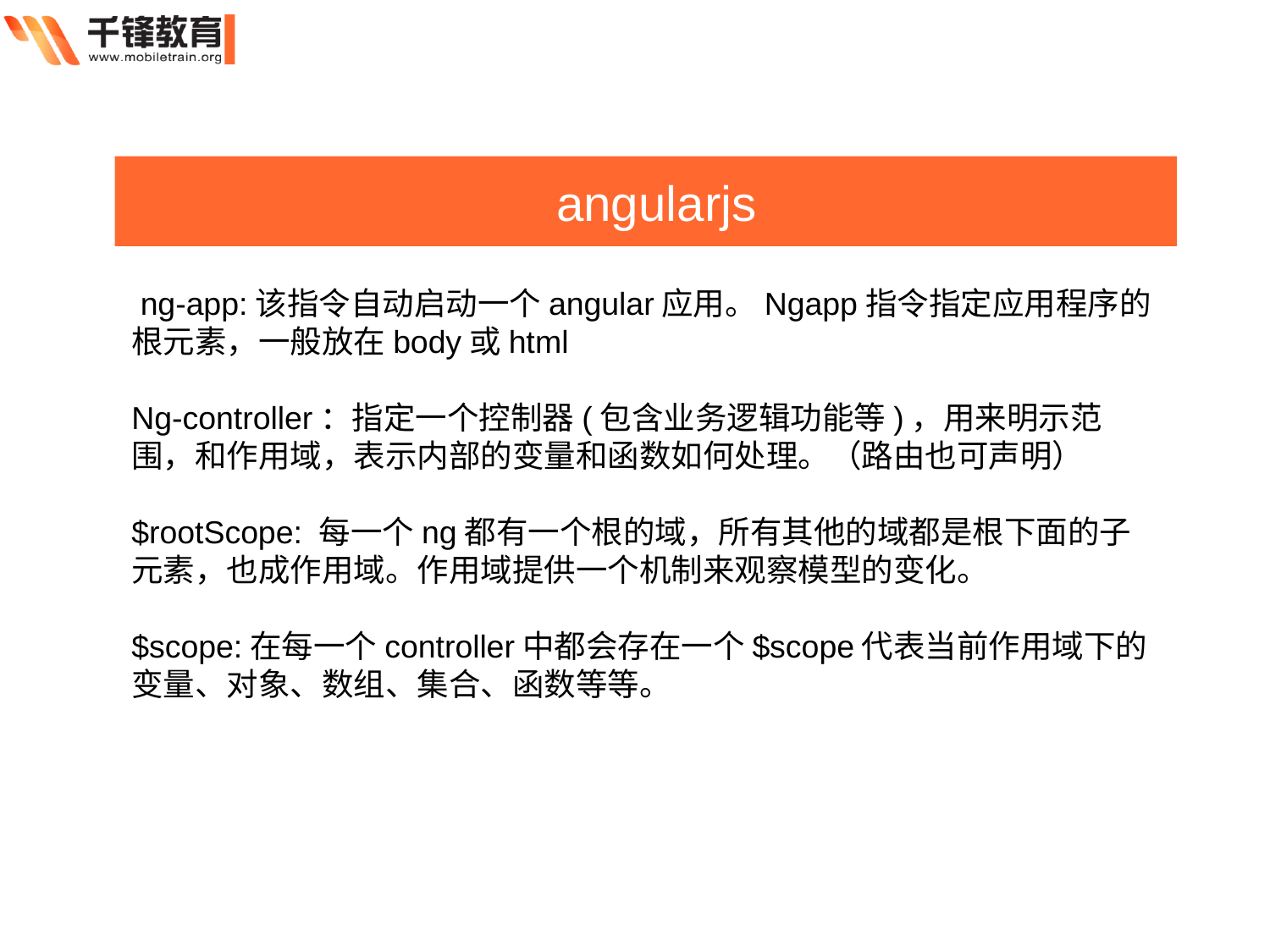

angularjs
 ng-app:该指令自动启动一个angular应用。Ngapp指令指定应用程序的根元素，一般放在body或html

Ng-controller：指定一个控制器(包含业务逻辑功能等)，用来明示范围，和作用域，表示内部的变量和函数如何处理。（路由也可声明）

$rootScope: 每一个ng都有一个根的域，所有其他的域都是根下面的子元素，也成作用域。作用域提供一个机制来观察模型的变化。

$scope:在每一个controller中都会存在一个$scope代表当前作用域下的变量、对象、数组、集合、函数等等。